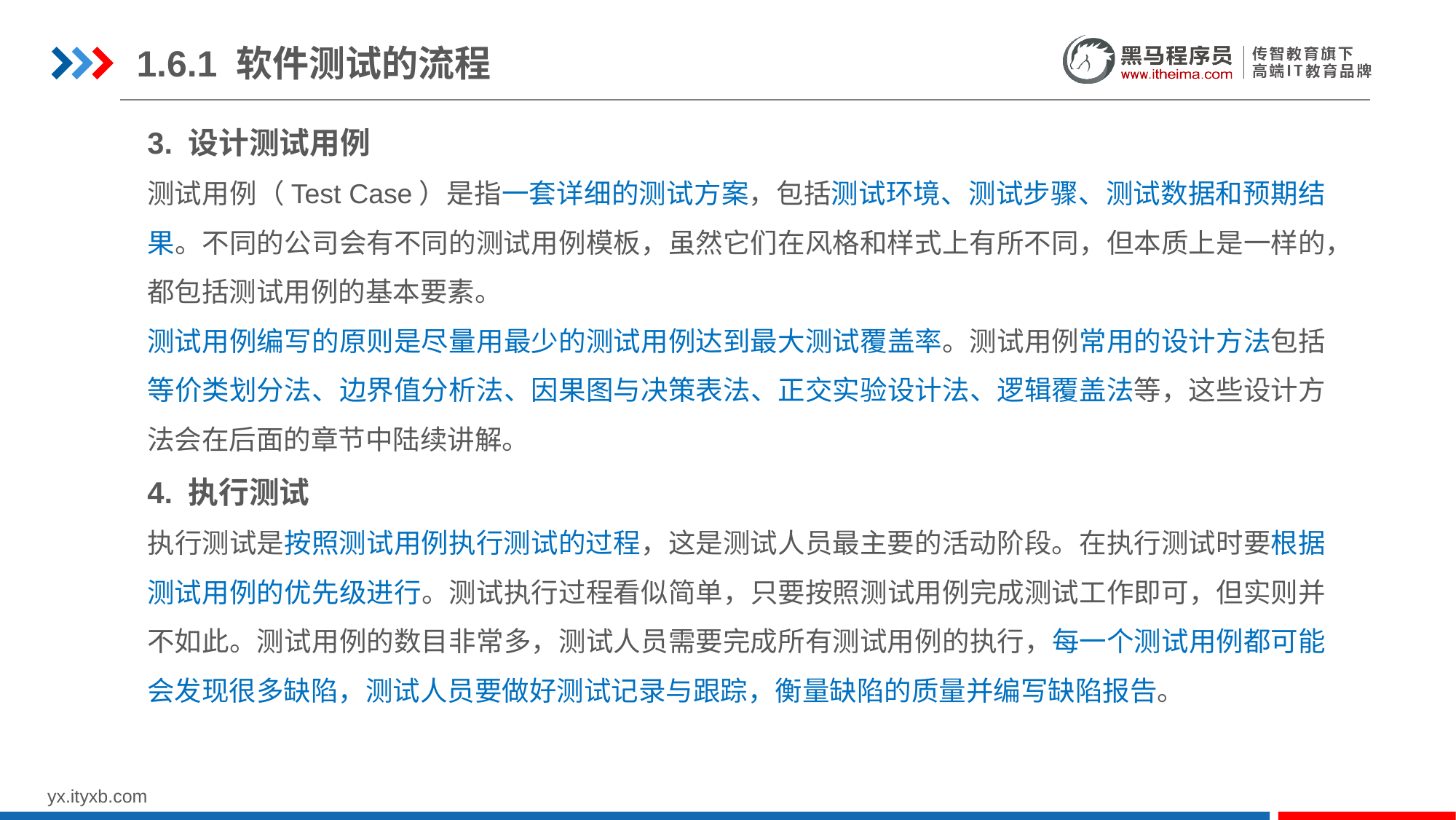

1.6.1 软件测试的流程
3. 设计测试用例
测试用例（Test Case）是指一套详细的测试方案，包括测试环境、测试步骤、测试数据和预期结果。不同的公司会有不同的测试用例模板，虽然它们在风格和样式上有所不同，但本质上是一样的，都包括测试用例的基本要素。
测试用例编写的原则是尽量用最少的测试用例达到最大测试覆盖率。测试用例常用的设计方法包括等价类划分法、边界值分析法、因果图与决策表法、正交实验设计法、逻辑覆盖法等，这些设计方法会在后面的章节中陆续讲解。
4. 执行测试
执行测试是按照测试用例执行测试的过程，这是测试人员最主要的活动阶段。在执行测试时要根据测试用例的优先级进行。测试执行过程看似简单，只要按照测试用例完成测试工作即可，但实则并不如此。测试用例的数目非常多，测试人员需要完成所有测试用例的执行，每一个测试用例都可能会发现很多缺陷，测试人员要做好测试记录与跟踪，衡量缺陷的质量并编写缺陷报告。